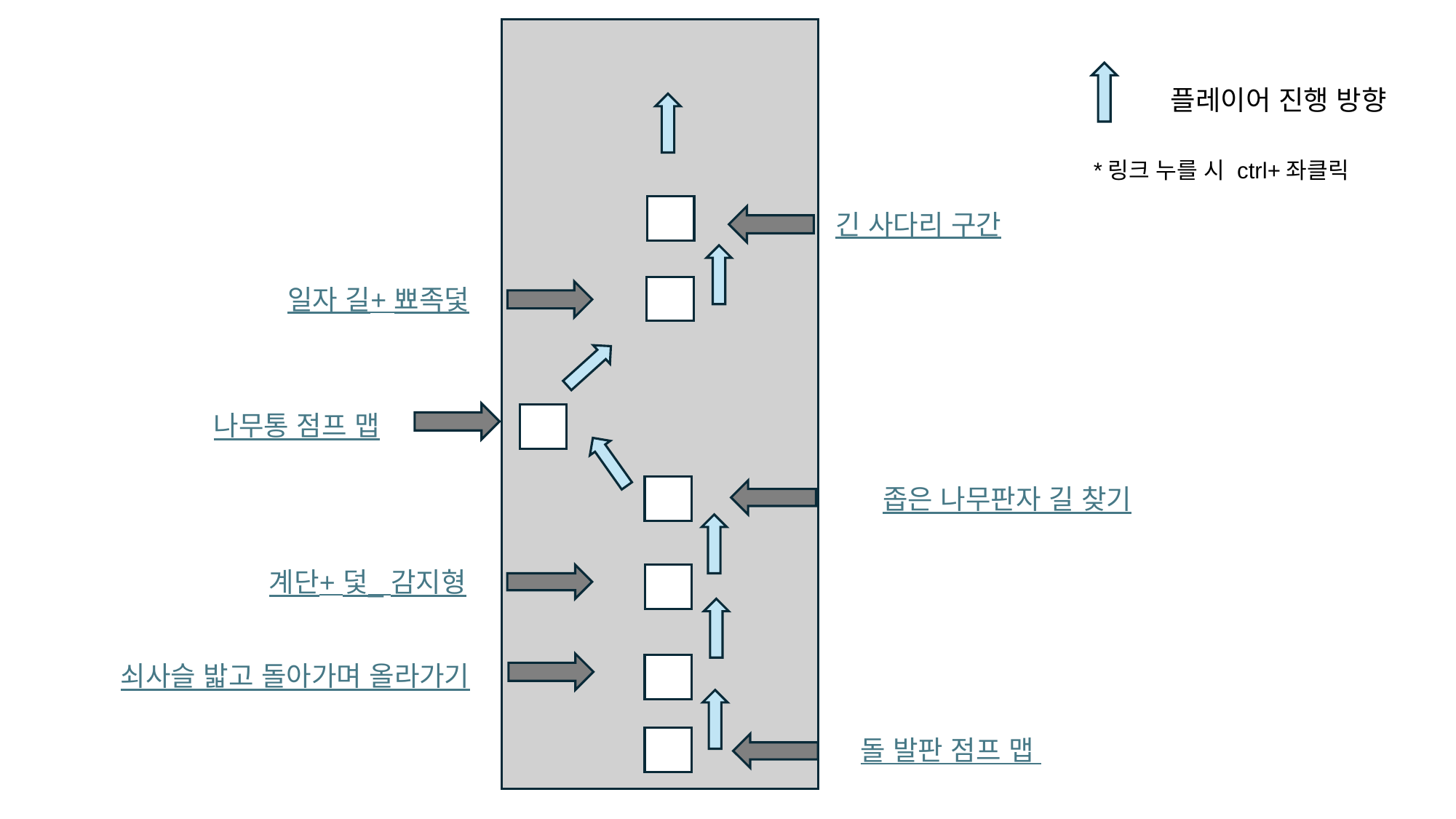

플레이어 진행 방향

*링크 누를 시 ctrl+좌클릭

긴 사다리 구간

일자 길+ 뾰족덫

나무통 점프 맵

좁은 나무판자 길 찾기

계단+ 덫_ 감지형

쇠사슬 밟고 돌아가며 올라가기

돌 발판 점프 맵